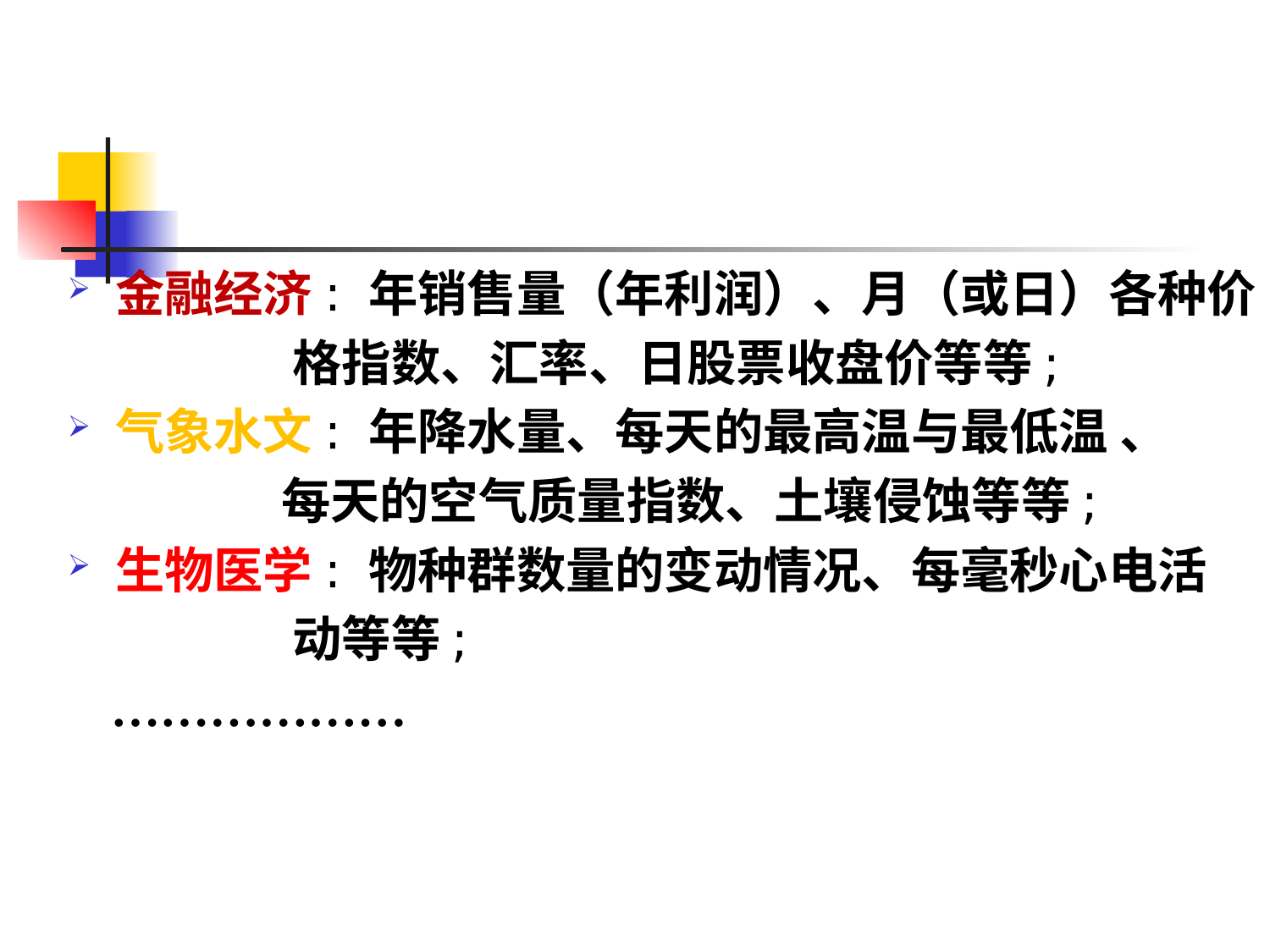

金融经济: 年销售量（年利润）、月（或日）各种价
                   格指数、汇率、日股票收盘价等等;
气象水文: 年降水量、每天的最高温与最低温 、
                  每天的空气质量指数、土壤侵蚀等等;
生物医学: 物种群数量的变动情况、每毫秒心电活
                   动等等;
   ………………